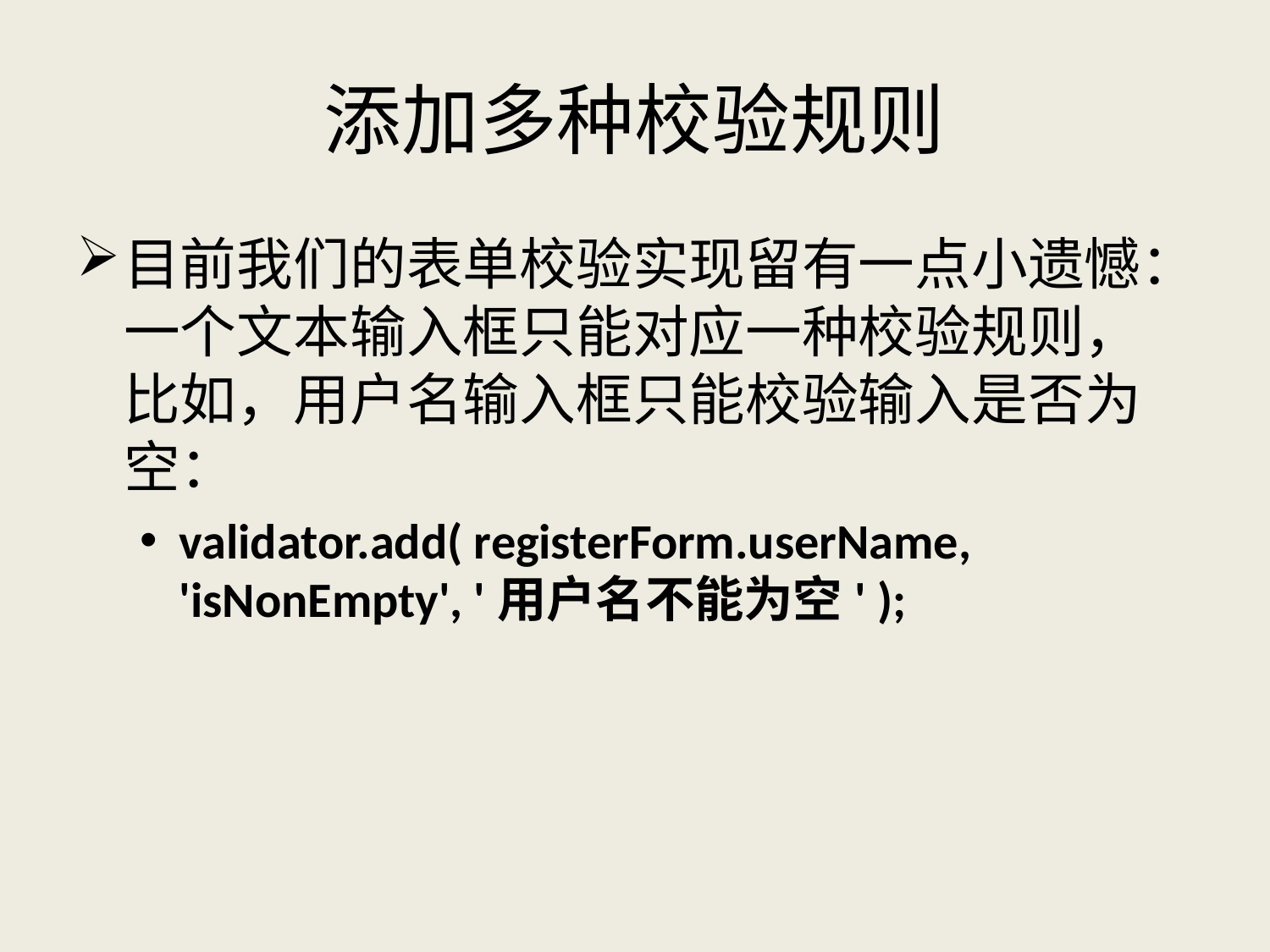

# 添加多种校验规则
目前我们的表单校验实现留有一点小遗憾：一个文本输入框只能对应一种校验规则，比如，用户名输入框只能校验输入是否为空：
validator.add( registerForm.userName, 'isNonEmpty', '用户名不能为空' );